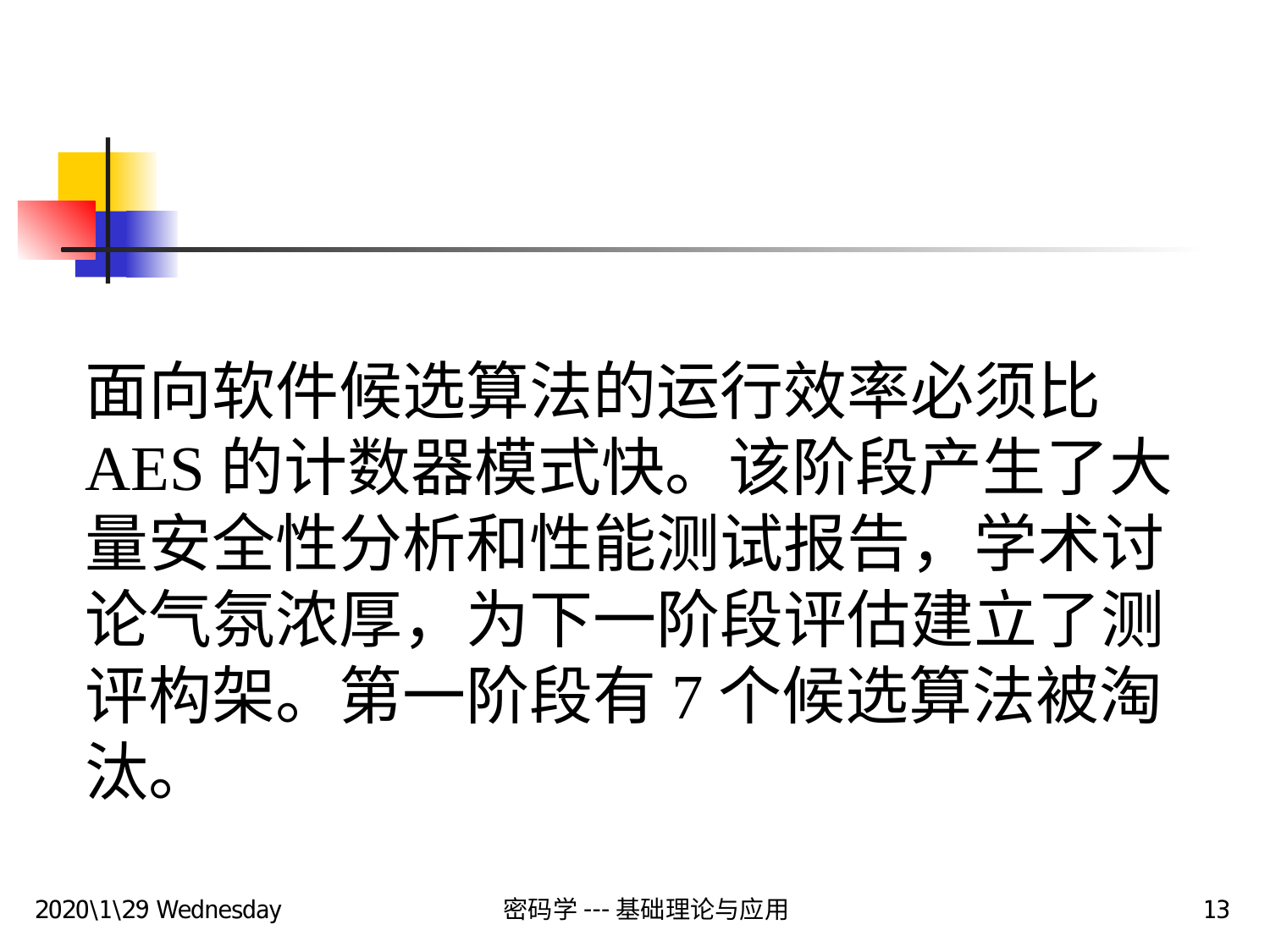

面向软件候选算法的运行效率必须比AES的计数器模式快。该阶段产生了大量安全性分析和性能测试报告，学术讨论气氛浓厚，为下一阶段评估建立了测评构架。第一阶段有7个候选算法被淘汰。
2020\1\29 Wednesday
密码学---基础理论与应用
13